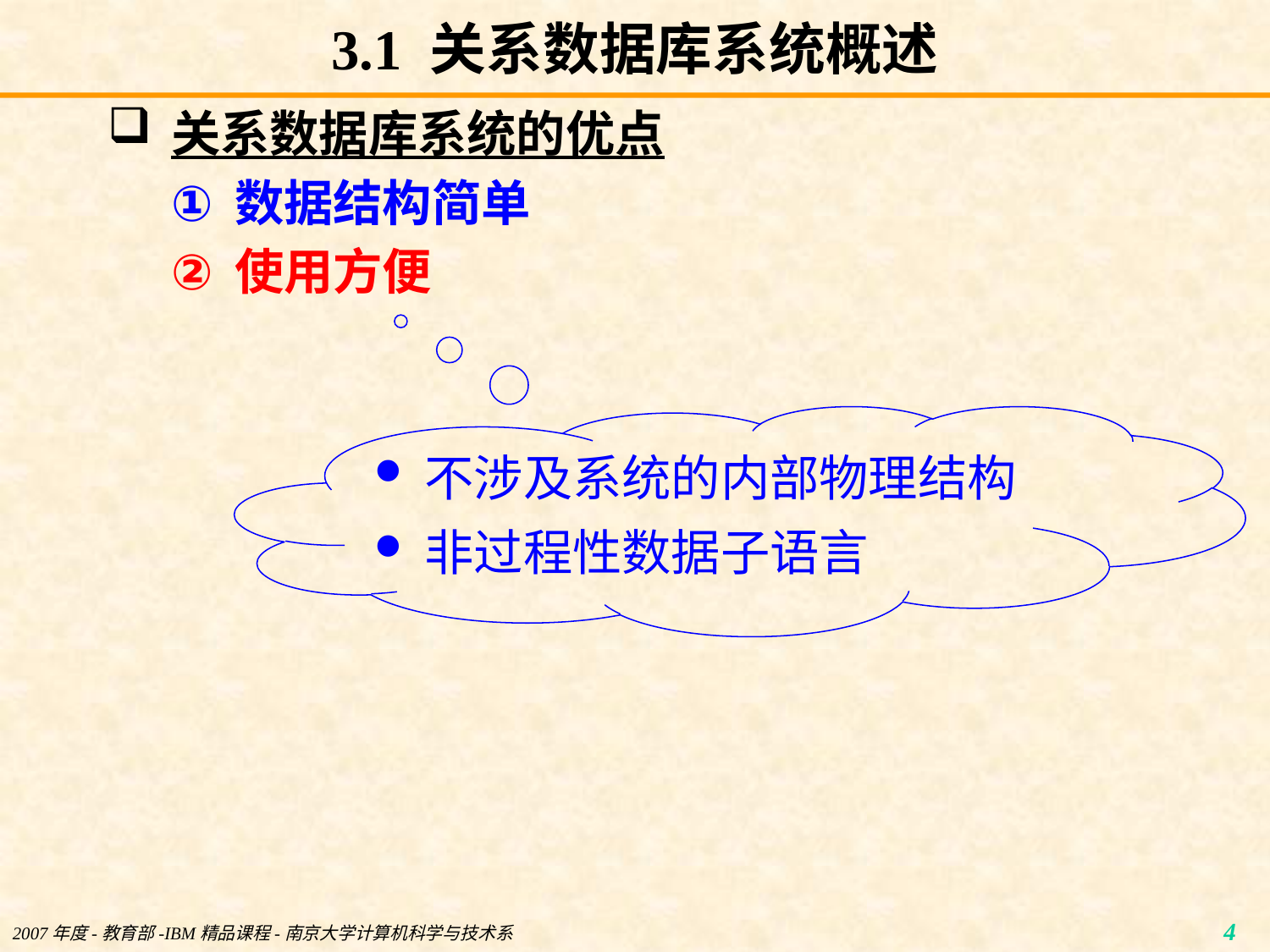

# 3.1 关系数据库系统概述
关系数据库系统的优点
数据结构简单
使用方便
不涉及系统的内部物理结构
非过程性数据子语言
4
2007年度-教育部-IBM精品课程-南京大学计算机科学与技术系